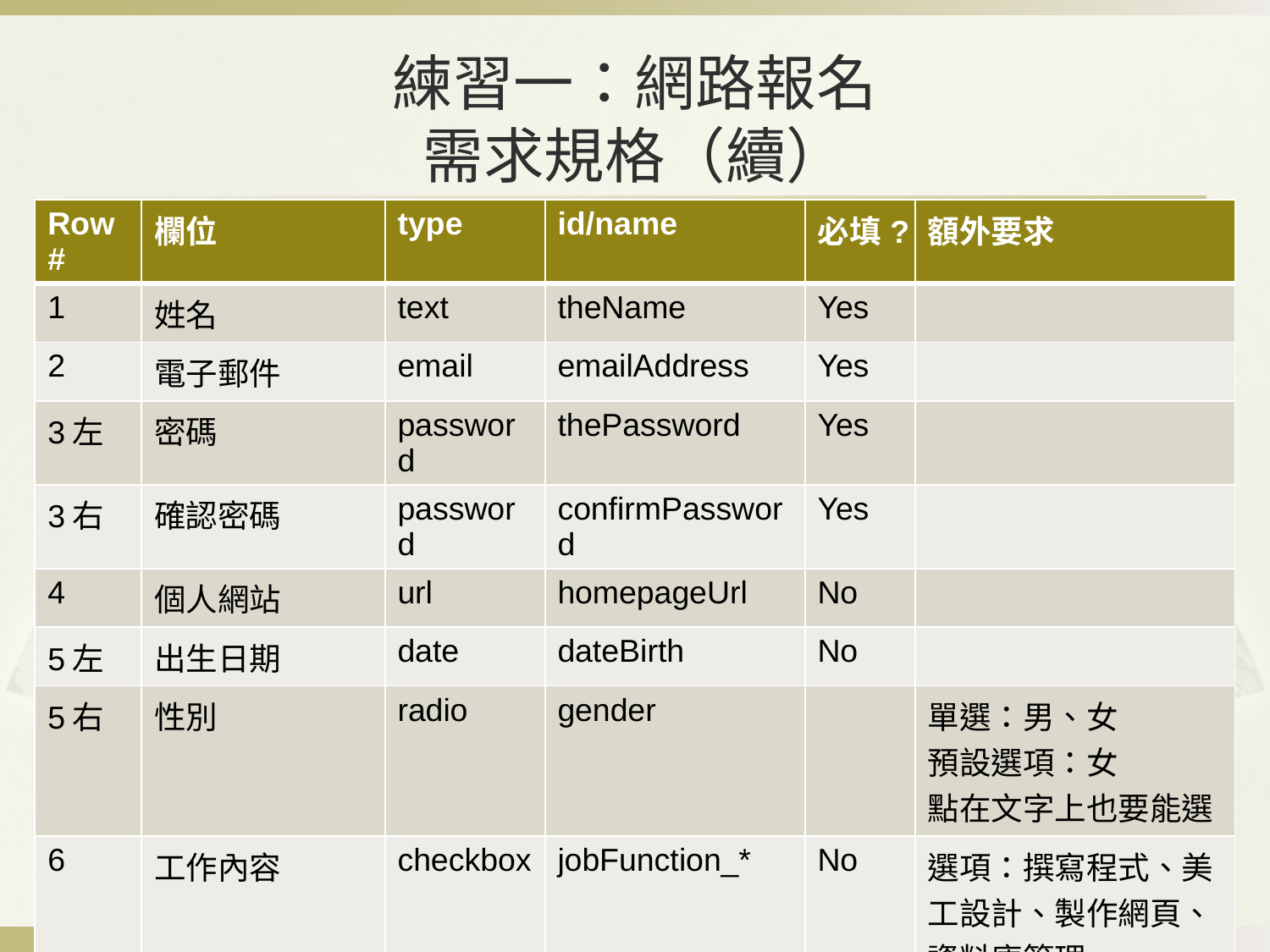

# 練習一：網路報名 需求規格（續）
| Row# | 欄位 | type | id/name | 必填? | 額外要求 |
| --- | --- | --- | --- | --- | --- |
| 1 | 姓名 | text | theName | Yes |  |
| 2 | 電子郵件 | email | emailAddress | Yes |  |
| 3左 | 密碼 | password | thePassword | Yes |  |
| 3右 | 確認密碼 | password | confirmPassword | Yes |  |
| 4 | 個人網站 | url | homepageUrl | No |  |
| 5左 | 出生日期 | date | dateBirth | No |  |
| 5右 | 性別 | radio | gender |  | 單選：男、女 預設選項：女 點在文字上也要能選 |
| 6 | 工作內容 | checkbox | jobFunction\_\* | No | 選項：撰寫程式、美工設計、製作網頁、資料庫管理 value='on' |